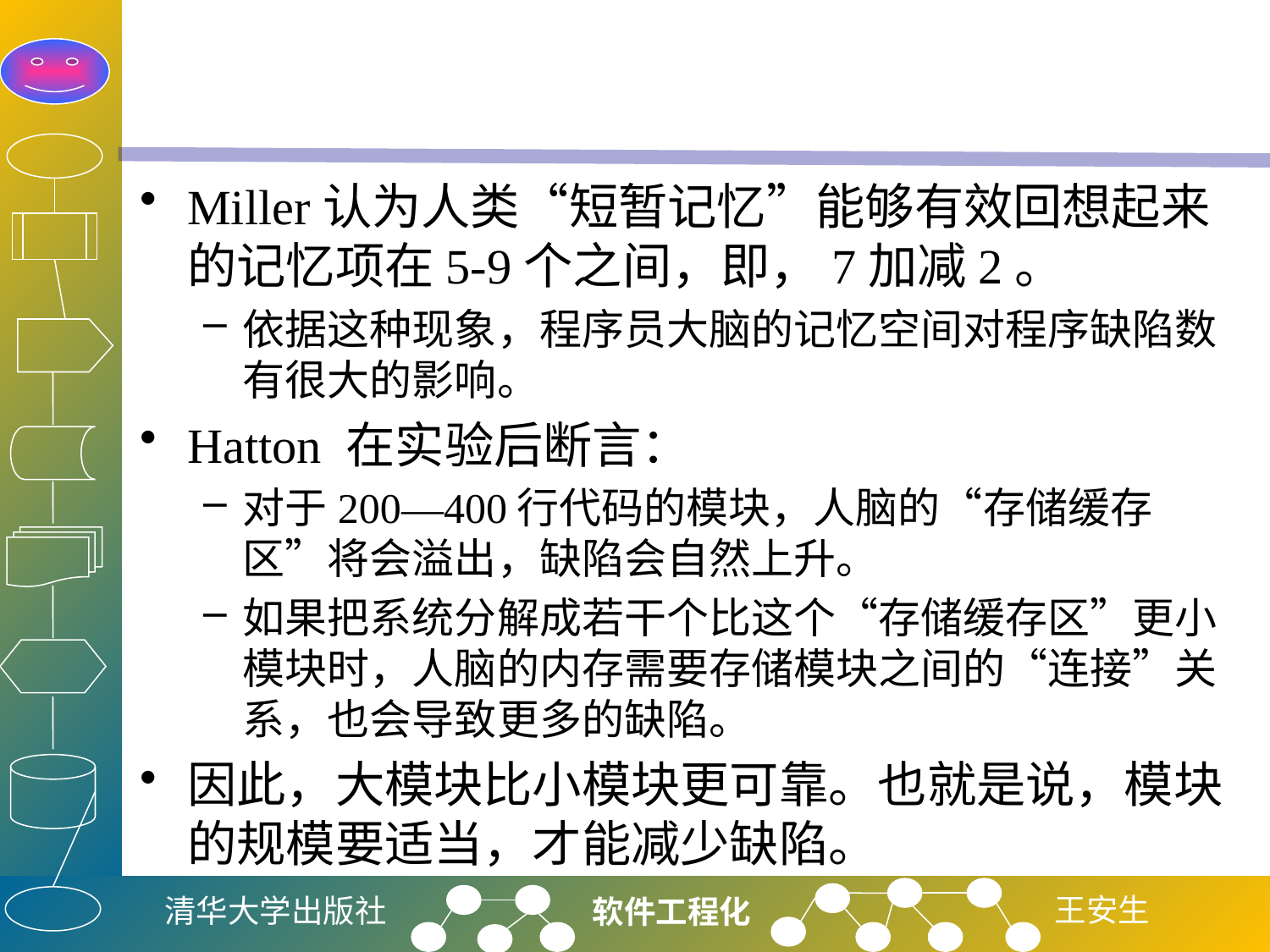

#
Miller认为人类“短暂记忆”能够有效回想起来的记忆项在5-9个之间，即，7加减2。
依据这种现象，程序员大脑的记忆空间对程序缺陷数有很大的影响。
Hatton 在实验后断言：
对于200—400行代码的模块，人脑的“存储缓存区”将会溢出，缺陷会自然上升。
如果把系统分解成若干个比这个“存储缓存区”更小模块时，人脑的内存需要存储模块之间的“连接”关系，也会导致更多的缺陷。
因此，大模块比小模块更可靠。也就是说，模块的规模要适当，才能减少缺陷。